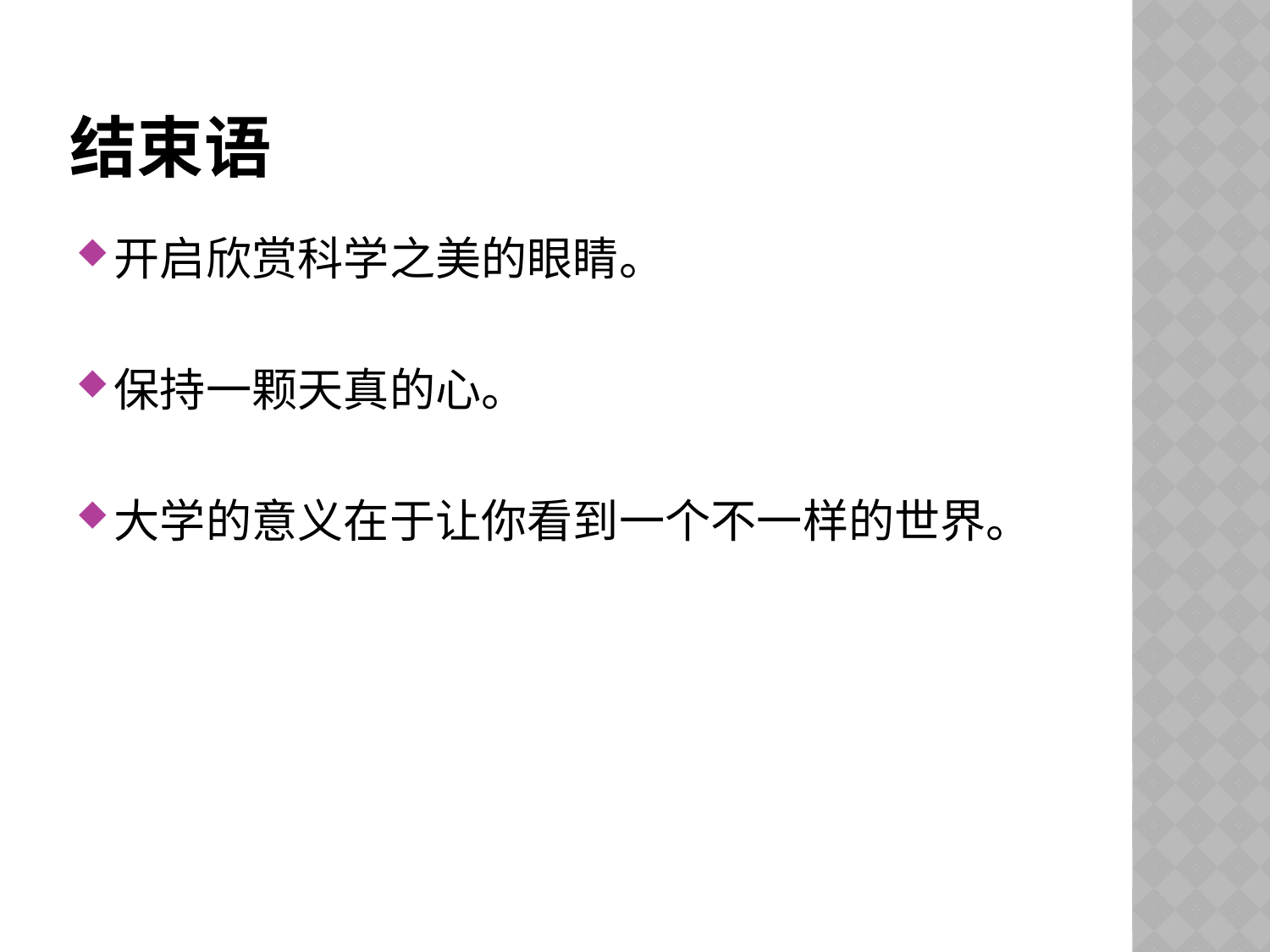

# 结束语
开启欣赏科学之美的眼睛。

保持一颗天真的心。

大学的意义在于让你看到一个不一样的世界。